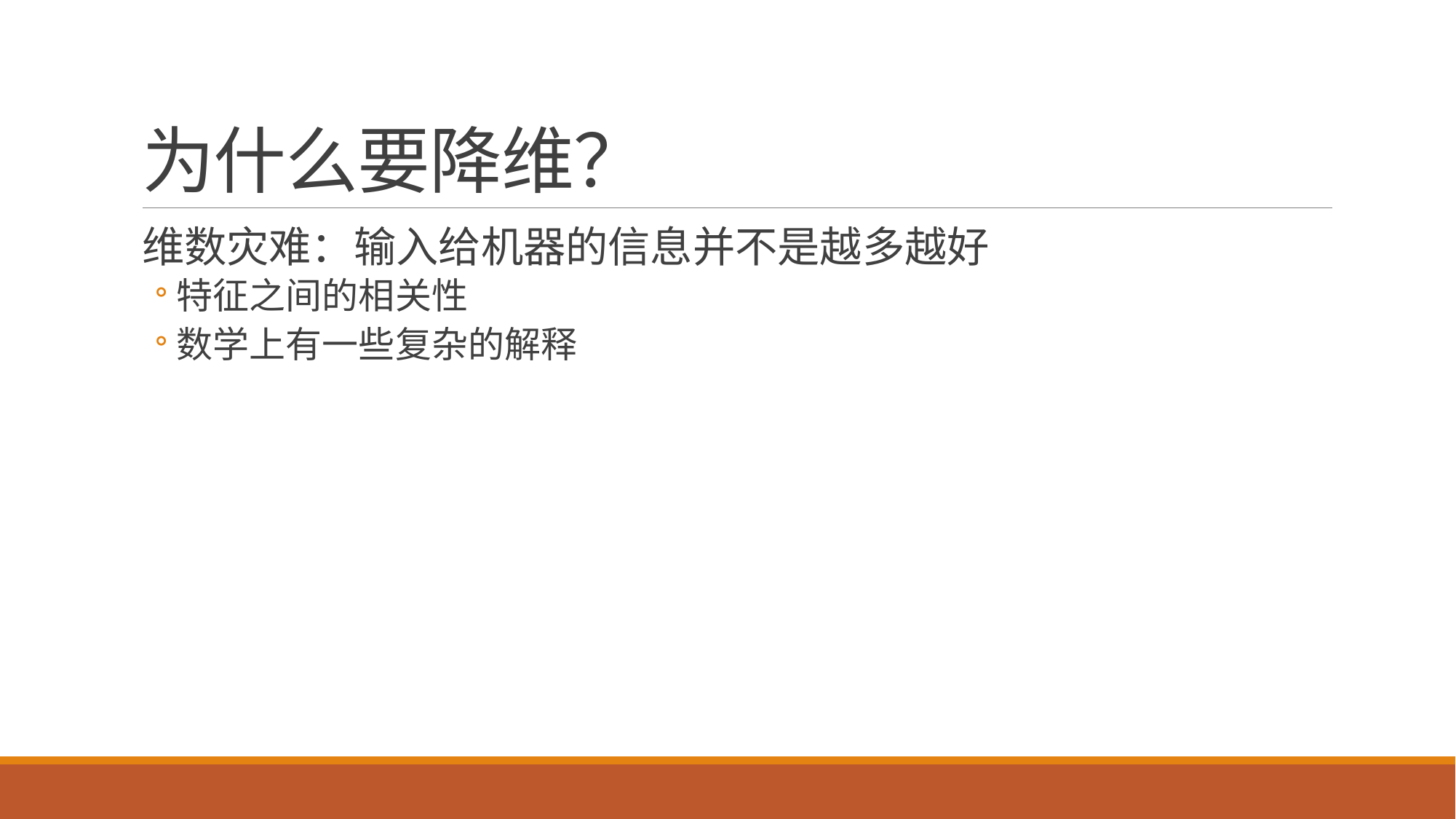

# 为什么要降维？
维数灾难：输入给机器的信息并不是越多越好
特征之间的相关性
数学上有一些复杂的解释